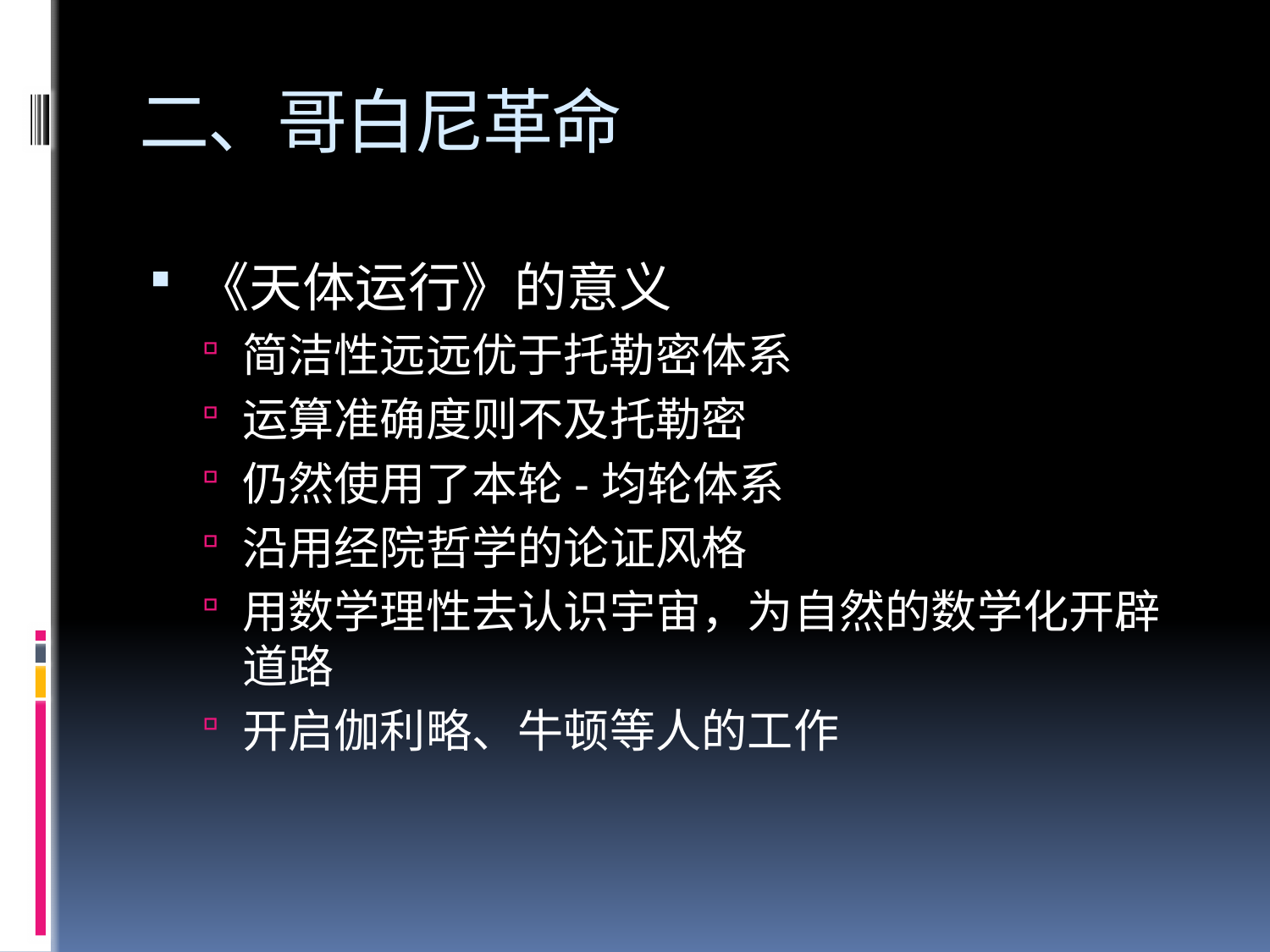

# 二、哥白尼革命
《天体运行》的意义
简洁性远远优于托勒密体系
运算准确度则不及托勒密
仍然使用了本轮-均轮体系
沿用经院哲学的论证风格
用数学理性去认识宇宙，为自然的数学化开辟道路
开启伽利略、牛顿等人的工作